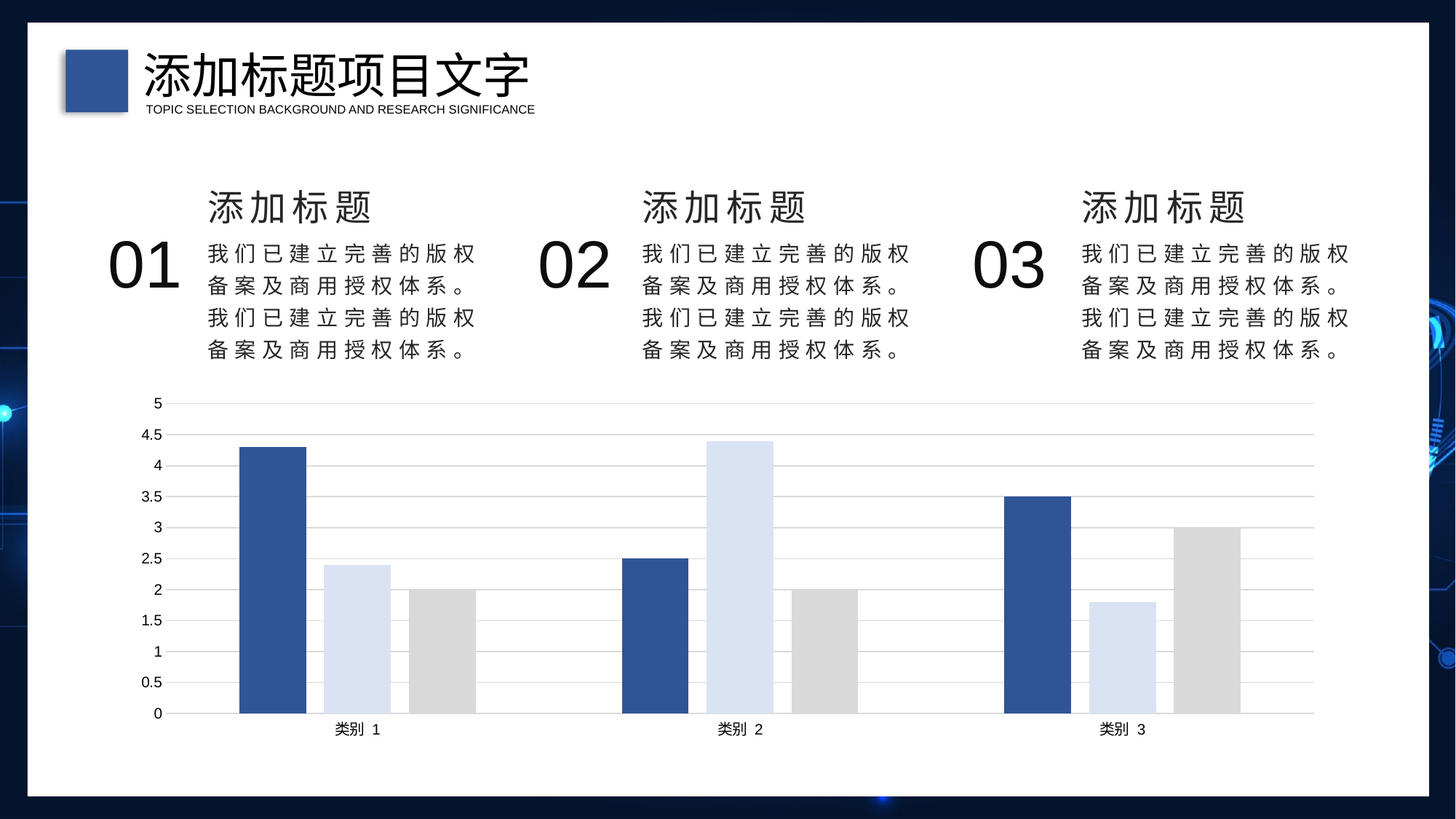

添加标题项目文字
TOPIC SELECTION BACKGROUND AND RESEARCH SIGNIFICANCE

添加标题
我们已建立完善的版权备案及商用授权体系。我们已建立完善的版权备案及商用授权体系。
01
添加标题
我们已建立完善的版权备案及商用授权体系。我们已建立完善的版权备案及商用授权体系。
02
添加标题
我们已建立完善的版权备案及商用授权体系。我们已建立完善的版权备案及商用授权体系。
03

### Chart

| Category | 系列 1 | 系列 2 | 系列 3 |
|---|---|---|---|
| 类别 1 | 4.3 | 2.4 | 2.0 |
| 类别 2 | 2.5 | 4.4 | 2.0 |
| 类别 3 | 3.5 | 1.8 | 3.0 |